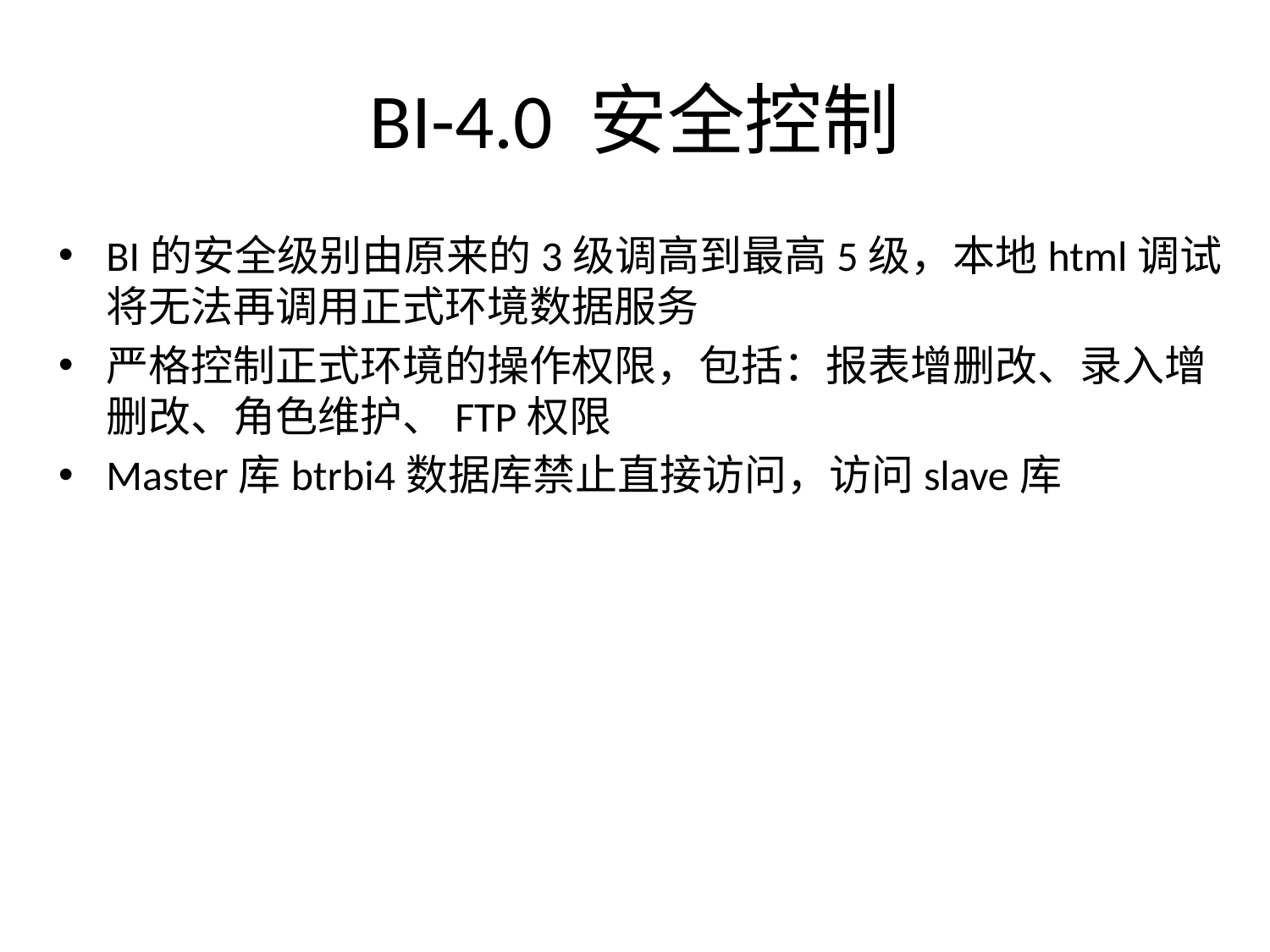

# BI-4.0 安全控制
BI的安全级别由原来的3级调高到最高5级，本地html调试将无法再调用正式环境数据服务
严格控制正式环境的操作权限，包括：报表增删改、录入增删改、角色维护、FTP权限
Master库btrbi4数据库禁止直接访问，访问slave库